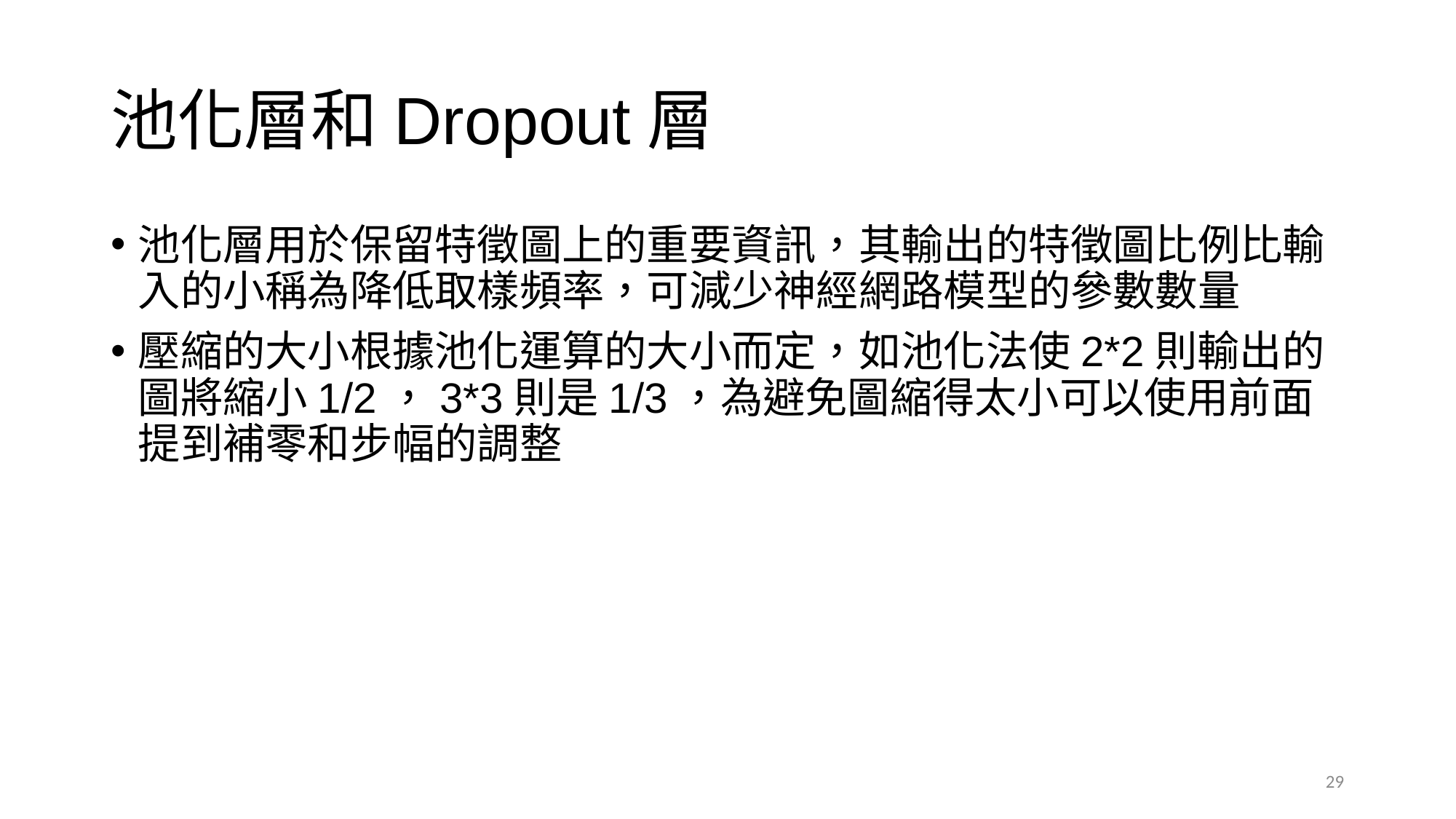

# 池化層和Dropout層
池化層用於保留特徵圖上的重要資訊，其輸出的特徵圖比例比輸入的小稱為降低取樣頻率，可減少神經網路模型的參數數量
壓縮的大小根據池化運算的大小而定，如池化法使2*2則輸出的圖將縮小1/2，3*3則是1/3，為避免圖縮得太小可以使用前面提到補零和步幅的調整
29